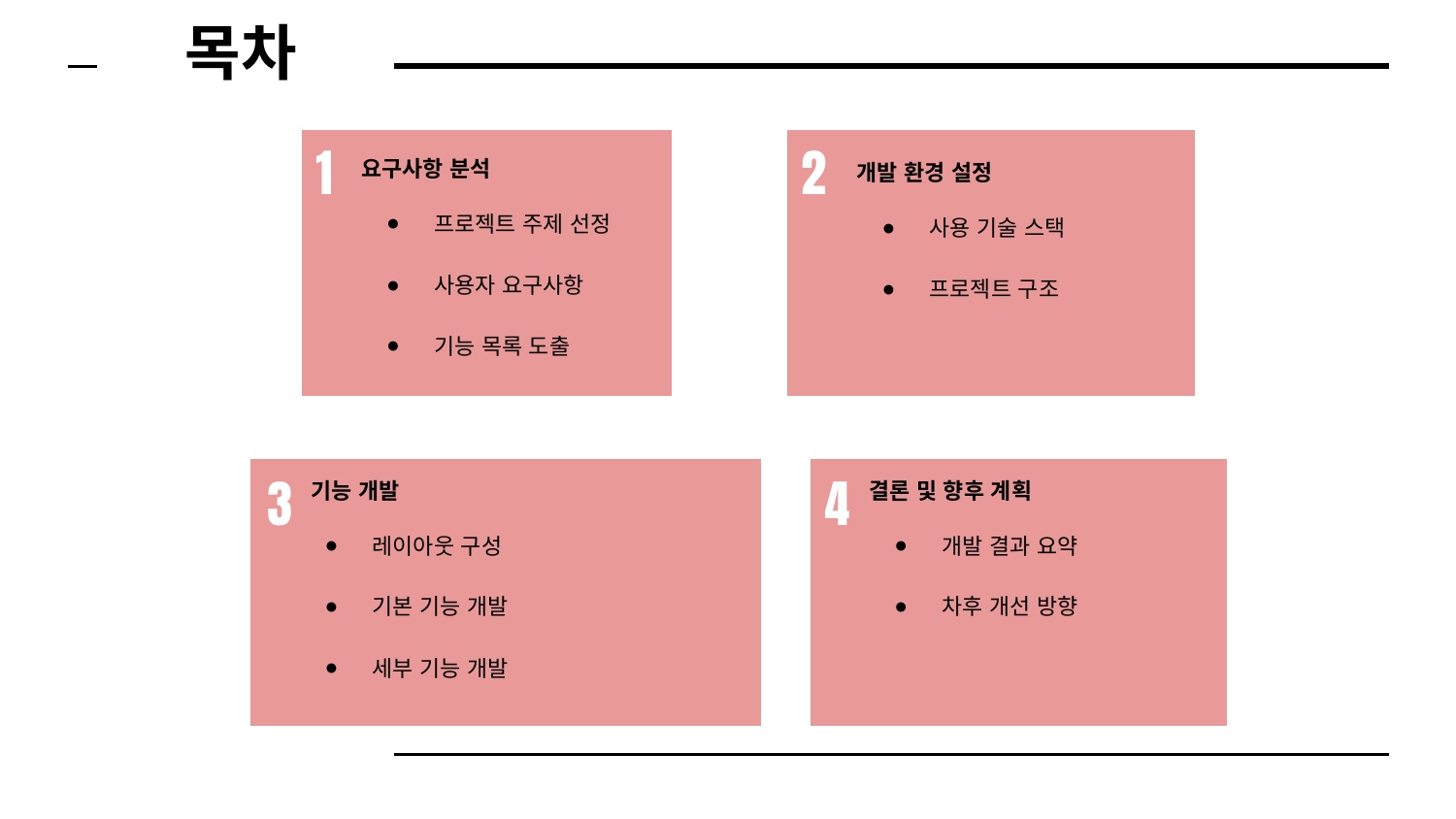

# 목차

1

2
요구사항 분석
프로젝트 주제 선정
사용자 요구사항
기능 목록 도출
개발 환경 설정
사용 기술 스택
프로젝트 구조

 기능 개발
레이아웃 구성
기본 기능 개발
세부 기능 개발

결론 및 향후 계획
개발 결과 요약
차후 개선 방향
3
4